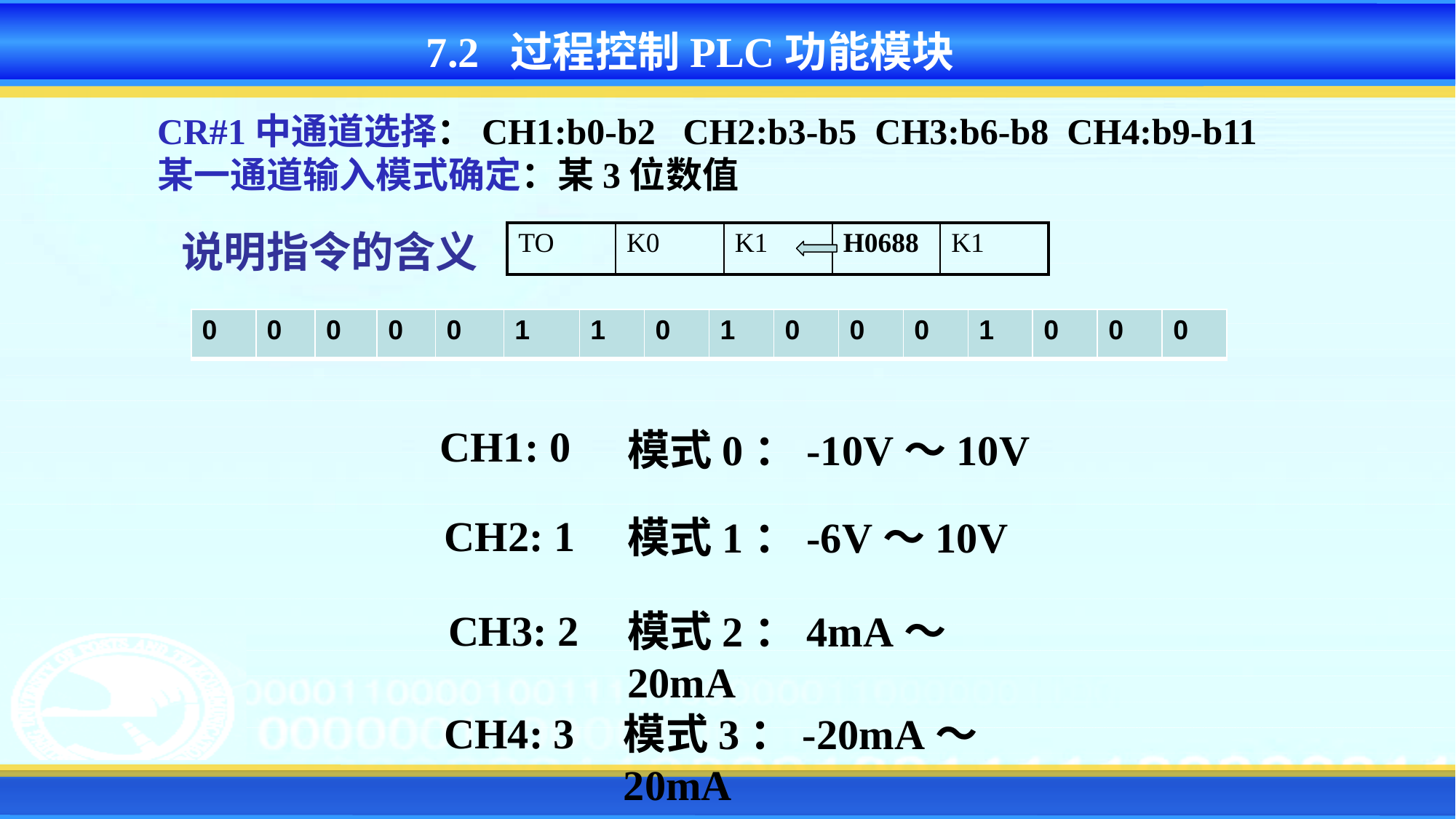

7.2  过程控制PLC功能模块
CR#1中通道选择：CH1:b0-b2   CH2:b3-b5  CH3:b6-b8  CH4:b9-b11
某一通道输入模式确定：某3位数值
说明指令的含义
| TO | K0 | K1 | H0688 | K1 |
| --- | --- | --- | --- | --- |

| 0 | 0 | 0 | 0 | 0 | 1 | 1 | 0 | 1 | 0 | 0 | 0 | 1 | 0 | 0 | 0 |
| --- | --- | --- | --- | --- | --- | --- | --- | --- | --- | --- | --- | --- | --- | --- | --- |
CH1: 0
模式0：-10V～10V
CH2: 1
模式1：-6V～10V
CH3: 2
模式2：4mA～20mA
CH4: 3
模式3：-20mA～20mA